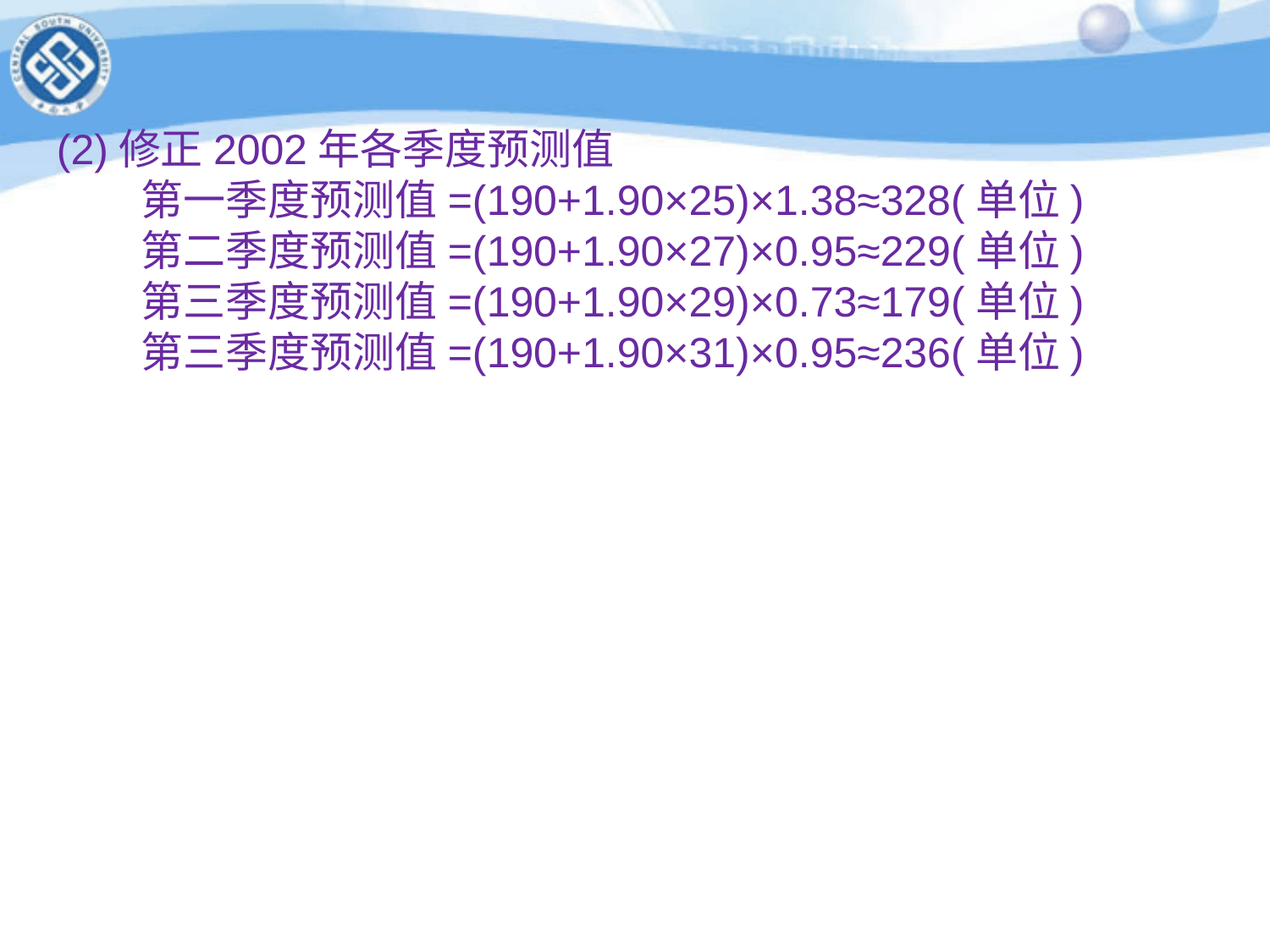

(2)修正2002年各季度预测值
　　第一季度预测值=(190+1.90×25)×1.38≈328(单位)
　　第二季度预测值=(190+1.90×27)×0.95≈229(单位)
　　第三季度预测值=(190+1.90×29)×0.73≈179(单位)
　　第三季度预测值=(190+1.90×31)×0.95≈236(单位)